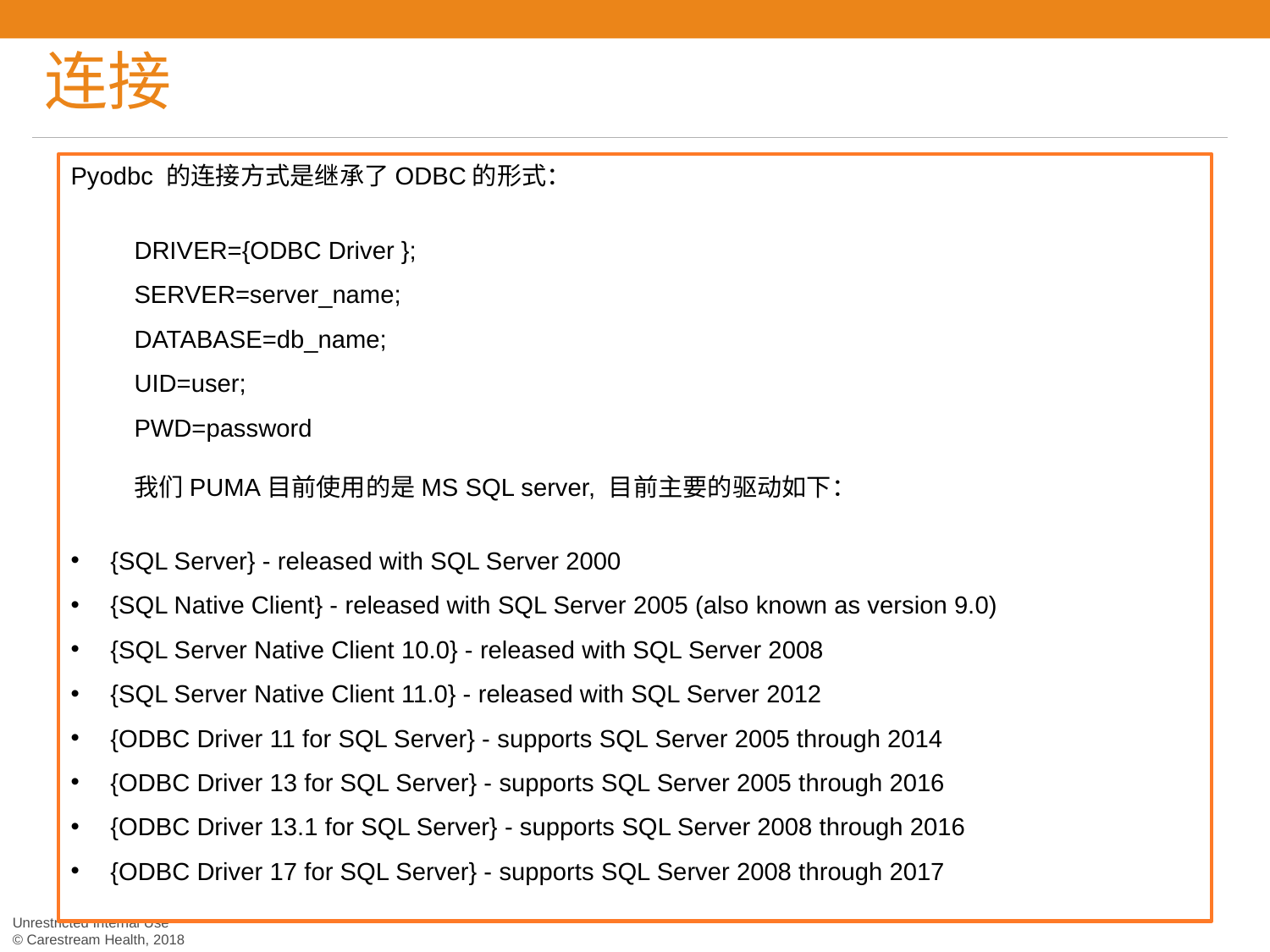

# 连接
Pyodbc 的连接方式是继承了ODBC的形式：

DRIVER={ODBC Driver };
SERVER=server_name;
DATABASE=db_name;
UID=user;
PWD=password

我们PUMA目前使用的是MS SQL server, 目前主要的驱动如下：

{SQL Server} - released with SQL Server 2000
{SQL Native Client} - released with SQL Server 2005 (also known as version 9.0)
{SQL Server Native Client 10.0} - released with SQL Server 2008
{SQL Server Native Client 11.0} - released with SQL Server 2012
{ODBC Driver 11 for SQL Server} - supports SQL Server 2005 through 2014
{ODBC Driver 13 for SQL Server} - supports SQL Server 2005 through 2016
{ODBC Driver 13.1 for SQL Server} - supports SQL Server 2008 through 2016
{ODBC Driver 17 for SQL Server} - supports SQL Server 2008 through 2017

Unrestricted Internal Use
© Carestream Health, 2018